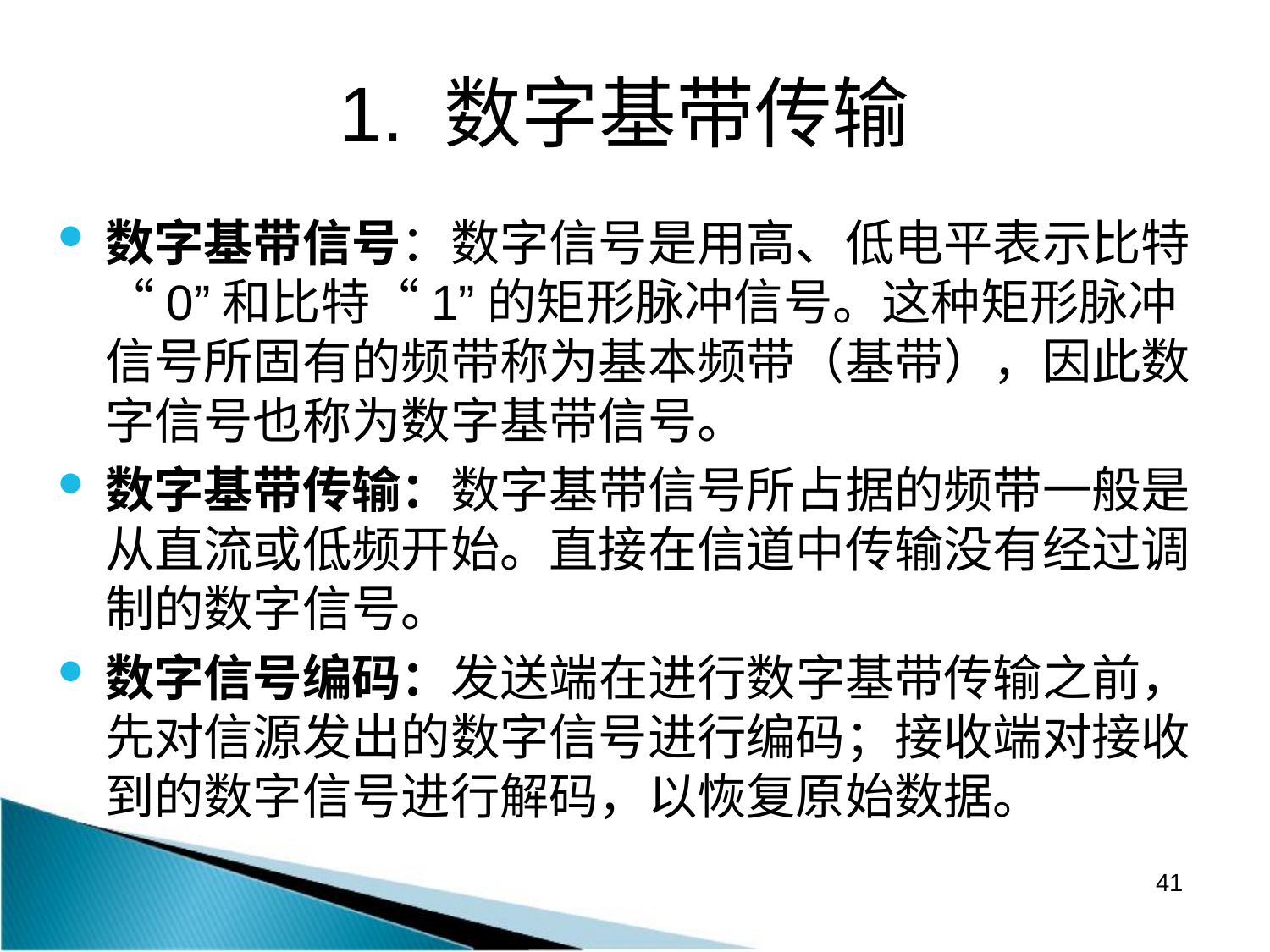

# 1. 数字基带传输
数字基带信号：数字信号是用高、低电平表示比特“0”和比特“1”的矩形脉冲信号。这种矩形脉冲信号所固有的频带称为基本频带（基带），因此数字信号也称为数字基带信号。
数字基带传输：数字基带信号所占据的频带一般是从直流或低频开始。直接在信道中传输没有经过调制的数字信号。
数字信号编码：发送端在进行数字基带传输之前，先对信源发出的数字信号进行编码；接收端对接收到的数字信号进行解码，以恢复原始数据。
41